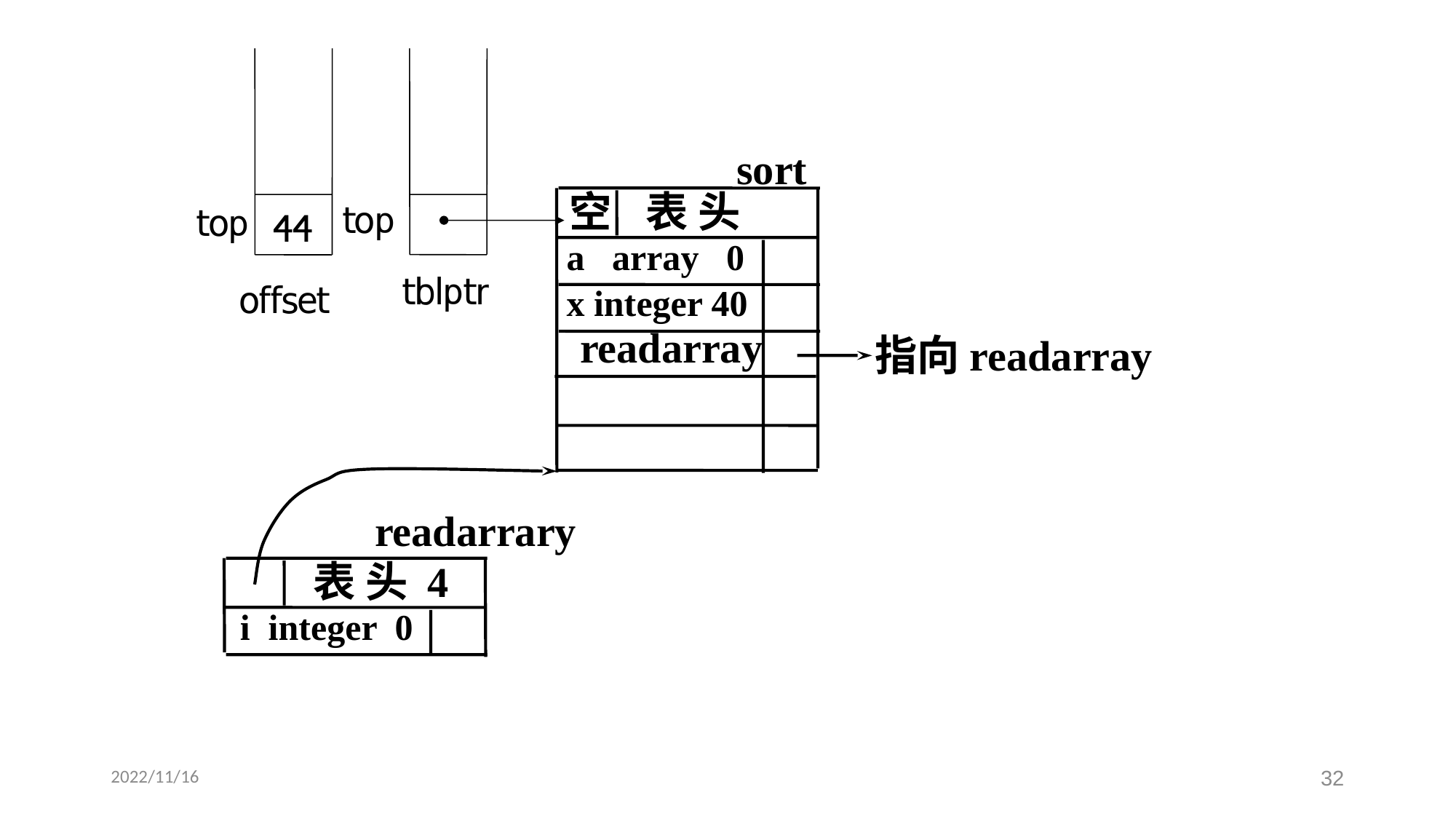

sort
空
表 头

top
top

44

a   array   0

tblptr
offset
x integer 40

readarray
指向readarray

readarrary
表 头 4

i  integer  0

2022/11/16
32